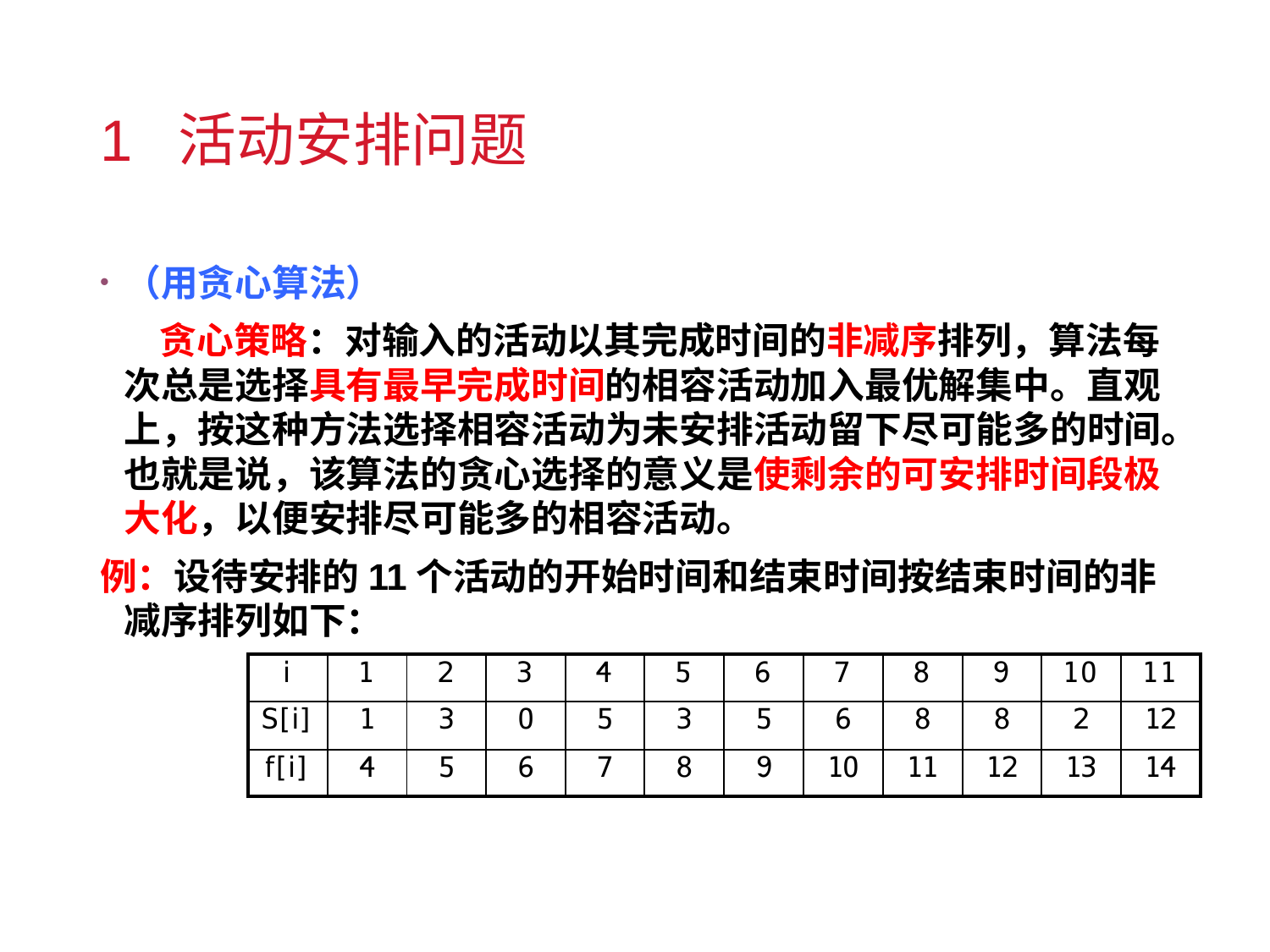

# 1  活动安排问题
（用贪心算法）
      贪心策略：对输入的活动以其完成时间的非减序排列，算法每次总是选择具有最早完成时间的相容活动加入最优解集中。直观上，按这种方法选择相容活动为未安排活动留下尽可能多的时间。也就是说，该算法的贪心选择的意义是使剩余的可安排时间段极大化，以便安排尽可能多的相容活动。
例：设待安排的11个活动的开始时间和结束时间按结束时间的非减序排列如下：

| i | 1 | 2 | 3 | 4 | 5 | 6 | 7 | 8 | 9 | 10 | 11 |
| --- | --- | --- | --- | --- | --- | --- | --- | --- | --- | --- | --- |
| S[i] | 1 | 3 | 0 | 5 | 3 | 5 | 6 | 8 | 8 | 2 | 12 |
| f[i] | 4 | 5 | 6 | 7 | 8 | 9 | 10 | 11 | 12 | 13 | 14 |